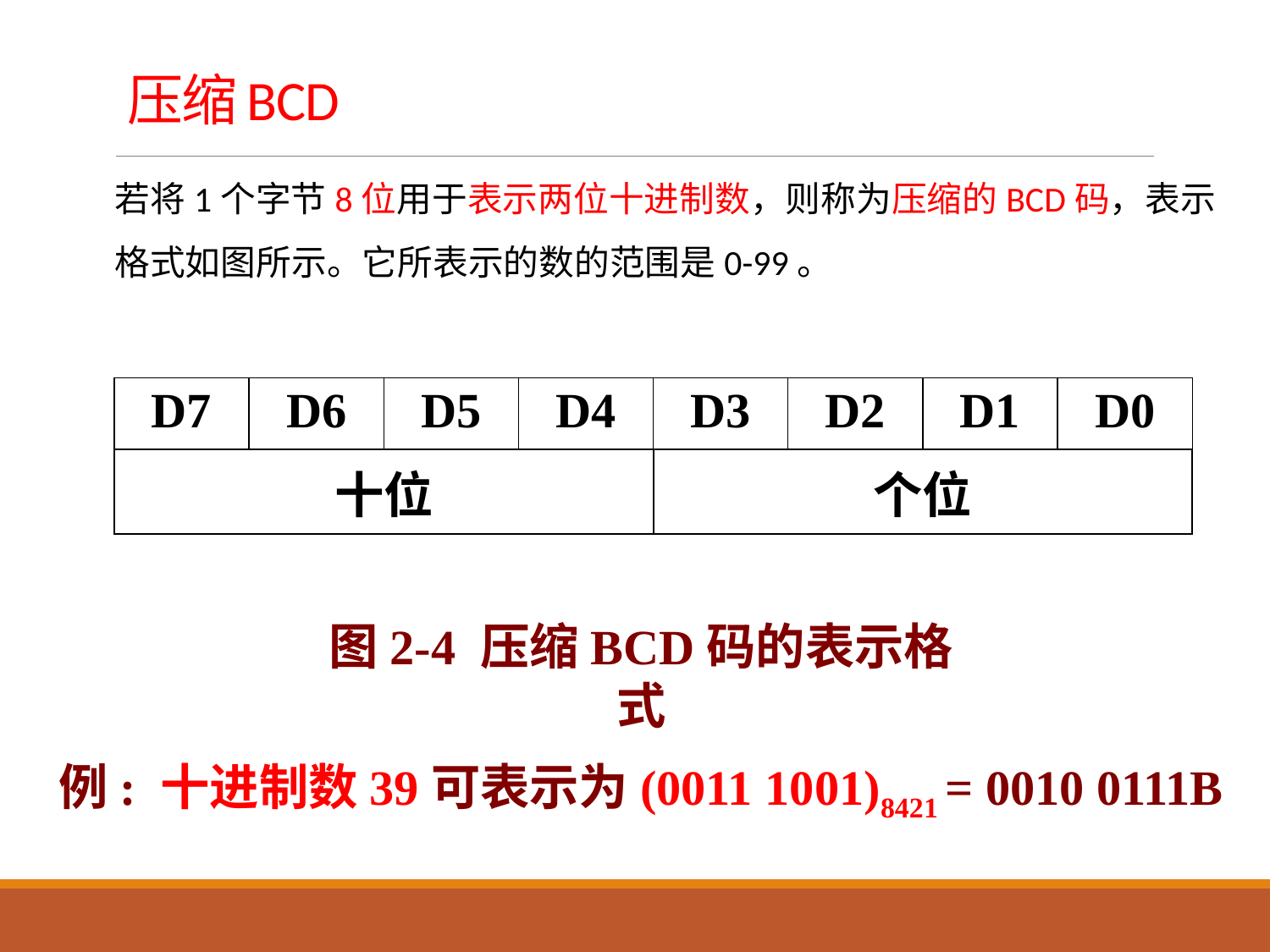

# 压缩BCD
若将1个字节8位用于表示两位十进制数，则称为压缩的BCD码，表示格式如图所示。它所表示的数的范围是0-99。
| D7 | D6 | D5 | D4 | D3 | D2 | D1 | D0 |
| --- | --- | --- | --- | --- | --- | --- | --- |
| 十位 |  |  |  | 个位 |  |  |  |
图2-4 压缩BCD码的表示格式
例: 十进制数39可表示为(0011 1001)8421 = 0010 0111B